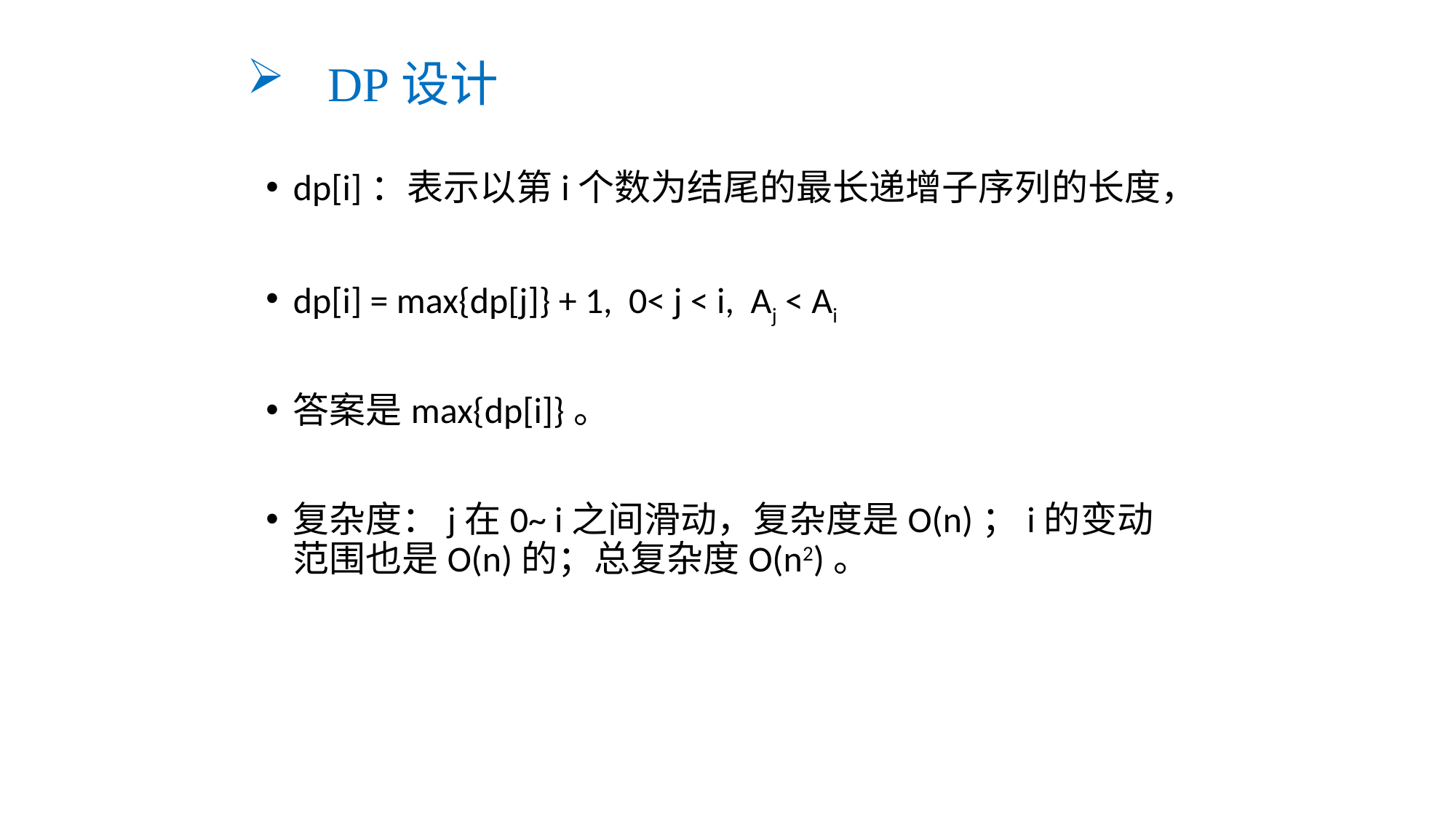

# DP设计
dp[i]：表示以第i个数为结尾的最长递增子序列的长度，

dp[i] = max{dp[j]} + 1,  0< j < i,  Aj < Ai

答案是max{dp[i]}。

复杂度：j在0~ i之间滑动，复杂度是O(n)；i的变动范围也是O(n)的；总复杂度O(n2)。